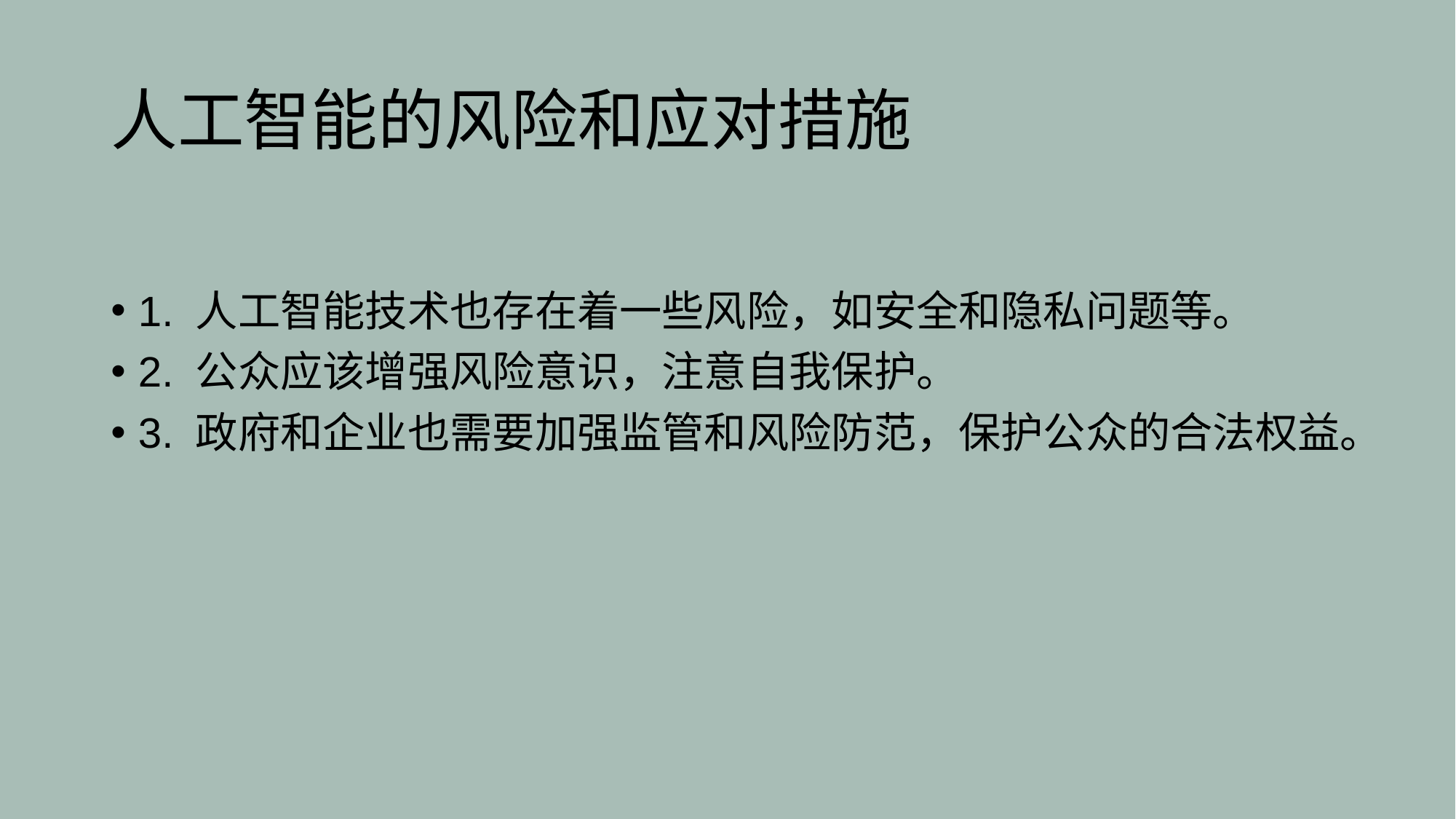

# 人工智能的风险和应对措施

1. 人工智能技术也存在着一些风险，如安全和隐私问题等。
2. 公众应该增强风险意识，注意自我保护。
3. 政府和企业也需要加强监管和风险防范，保护公众的合法权益。